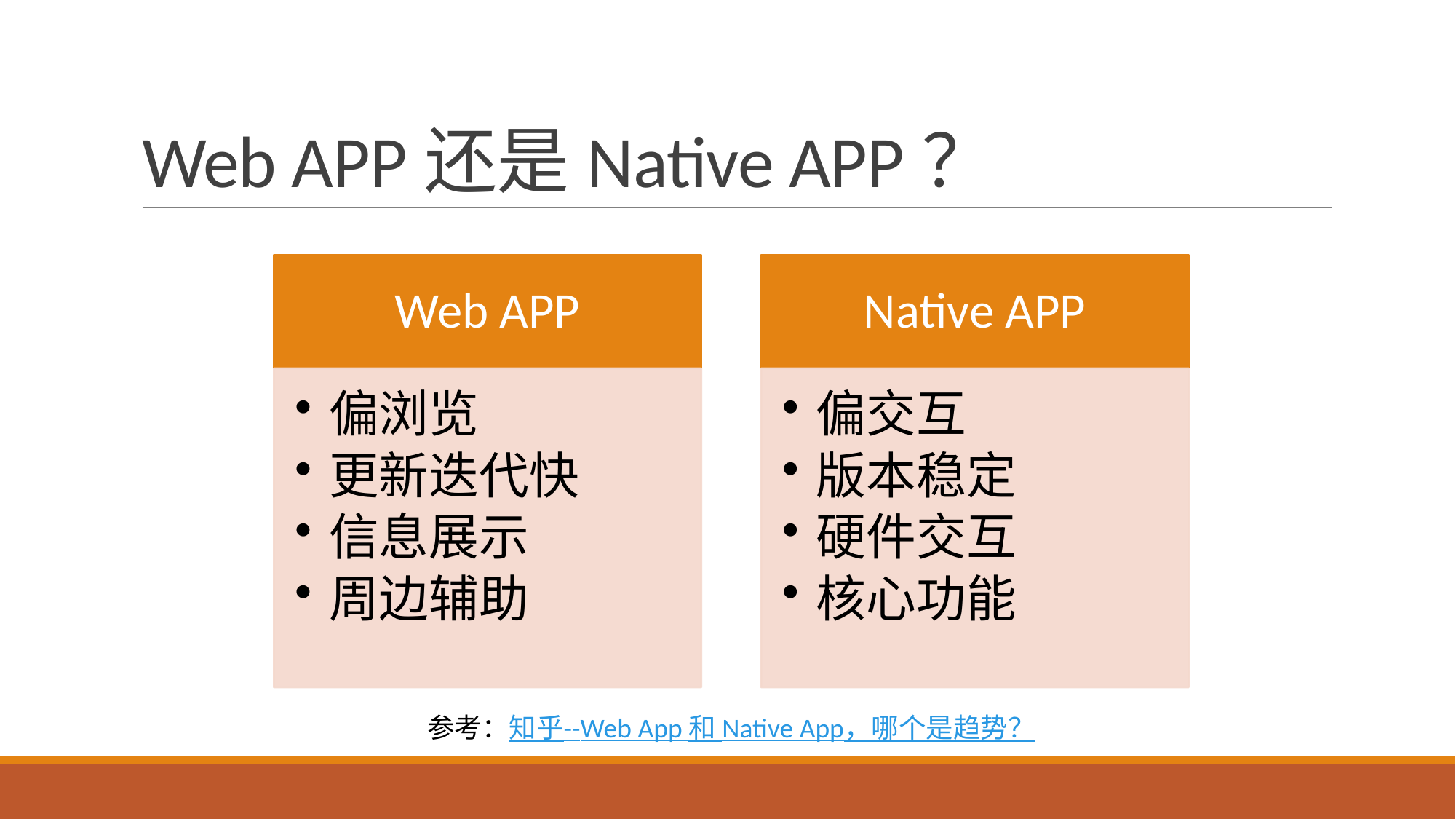

# Web APP还是Native APP？
Web APP
偏浏览
更新迭代快
信息展示
周边辅助
Native APP
偏交互
版本稳定
硬件交互
核心功能
参考：知乎--Web App 和 Native App，哪个是趋势？